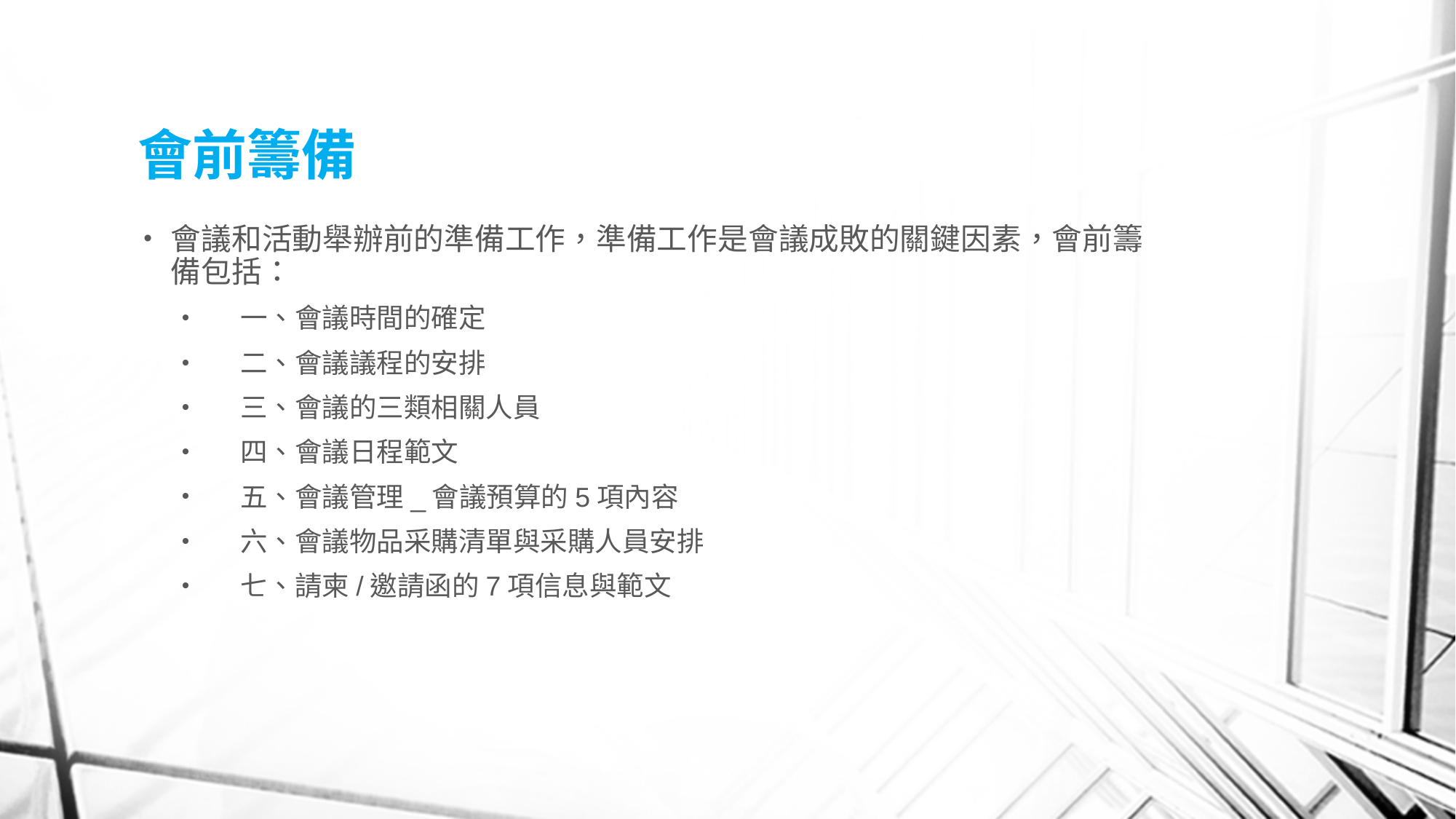

# 會前籌備
會議和活動舉辦前的準備工作，準備工作是會議成敗的關鍵因素，會前籌備包括：
    一、會議時間的確定
    二、會議議程的安排
    三、會議的三類相關人員
    四、會議日程範文
    五、會議管理_會議預算的5項內容
    六、會議物品采購清單與采購人員安排
    七、請柬/邀請函的7項信息與範文